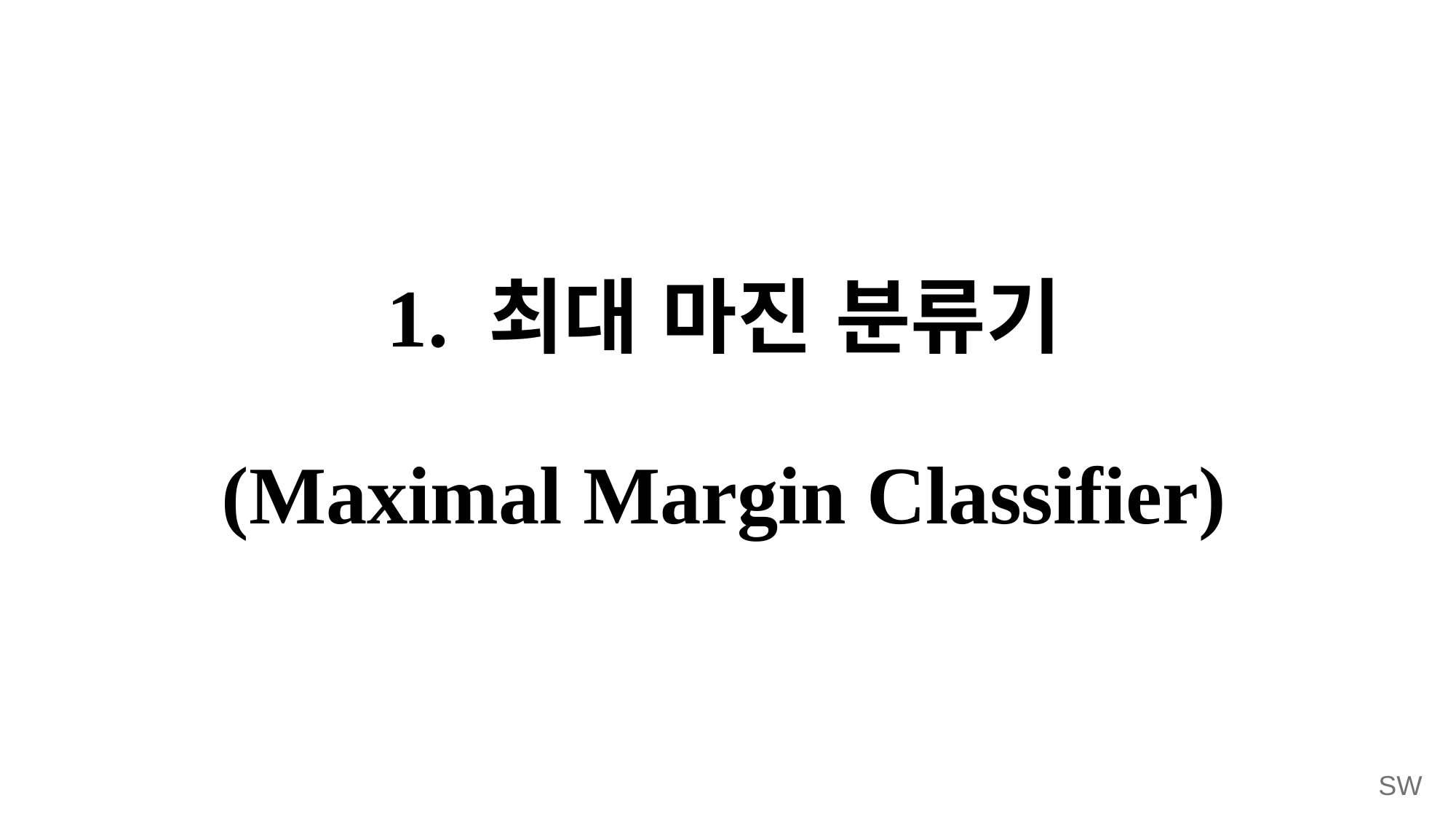

# 1. 최대 마진 분류기 (Maximal Margin Classifier)